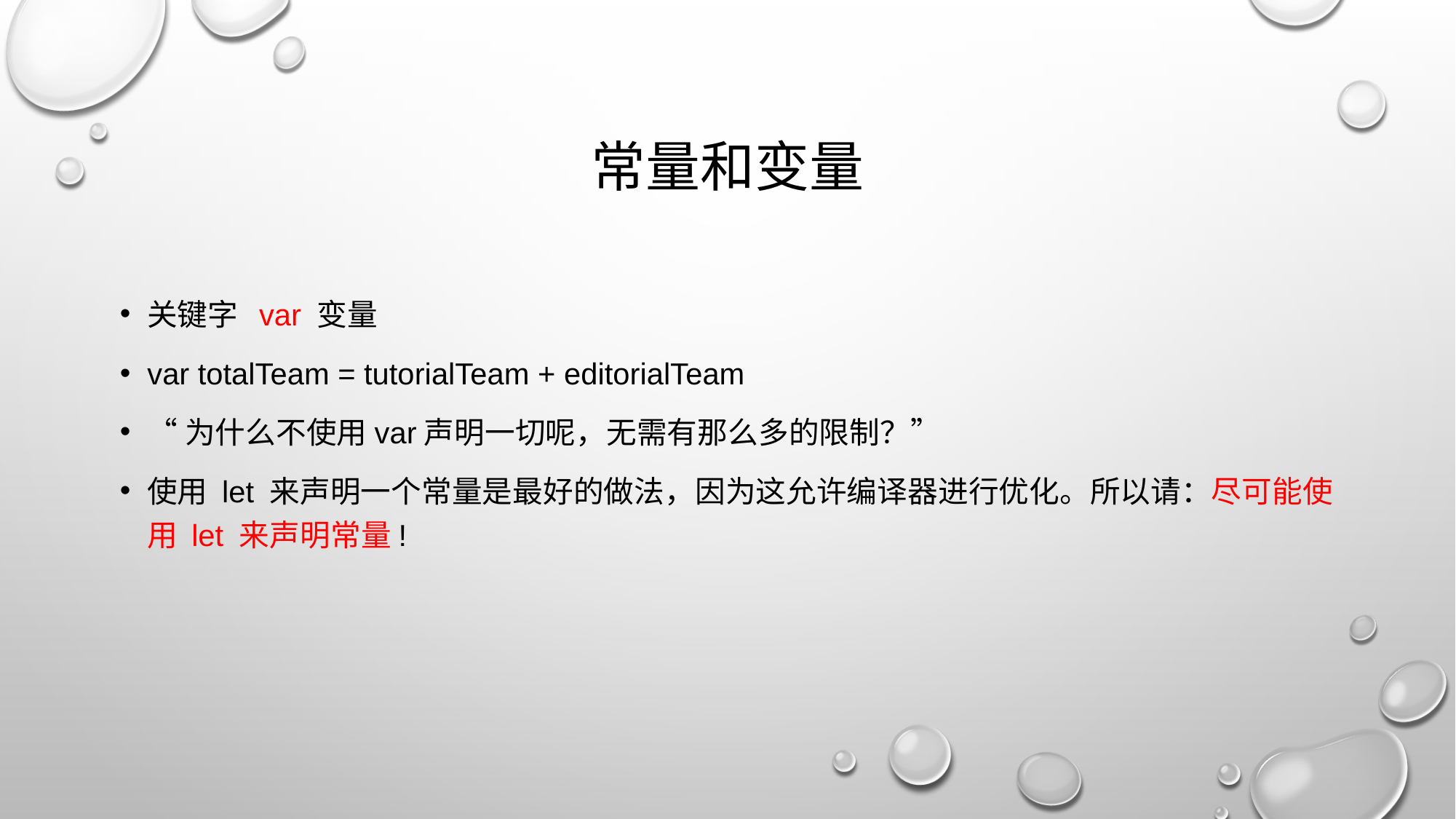

# 常量和变量
关键字  var 变量
var totalTeam = tutorialTeam + editorialTeam
“为什么不使用var声明一切呢，无需有那么多的限制？”
使用 let 来声明一个常量是最好的做法，因为这允许编译器进行优化。所以请：尽可能使用 let 来声明常量!